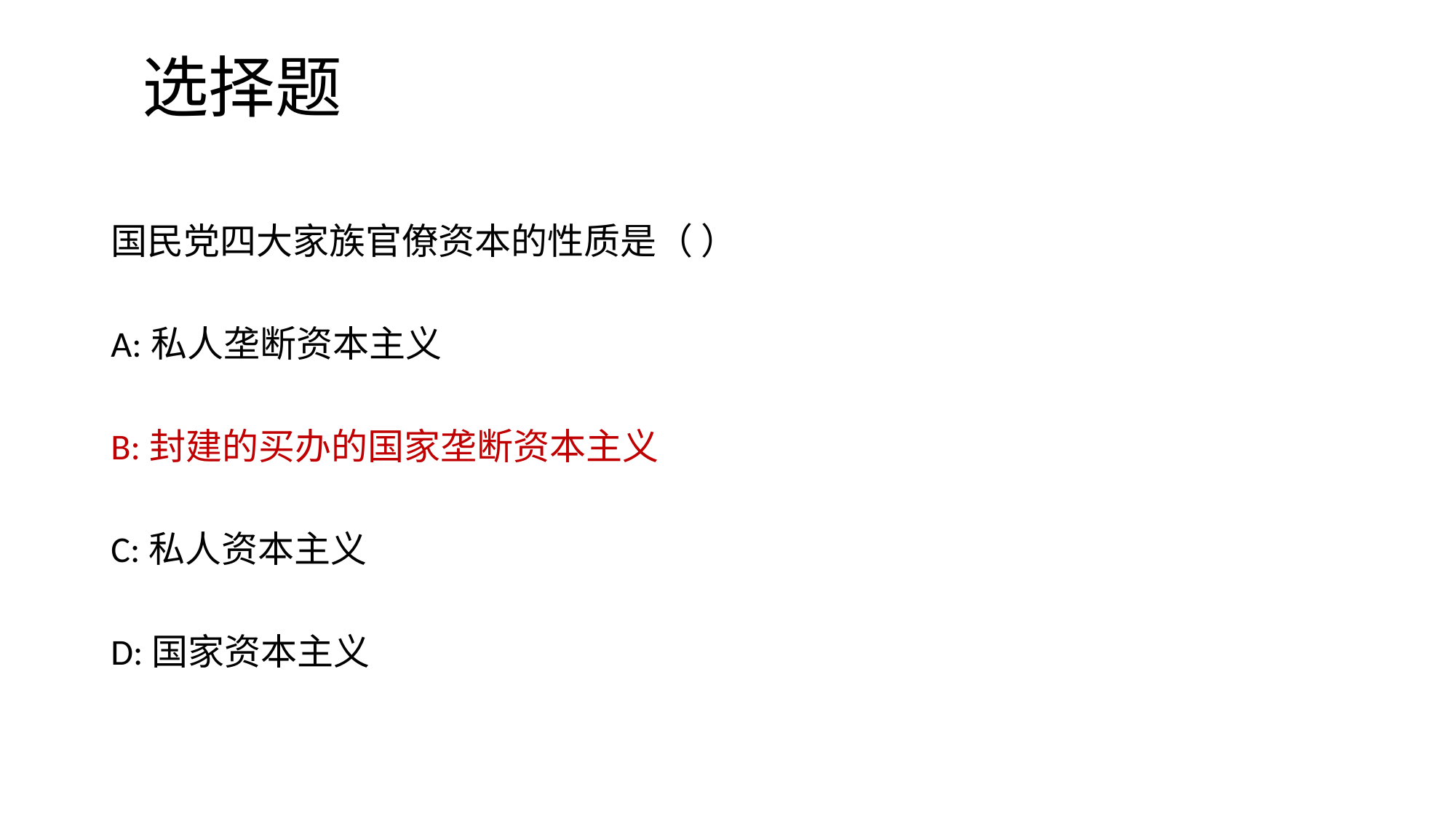

# 选择题
国民党四大家族官僚资本的性质是（ ）
A:私人垄断资本主义
B:封建的买办的国家垄断资本主义
C:私人资本主义
D:国家资本主义